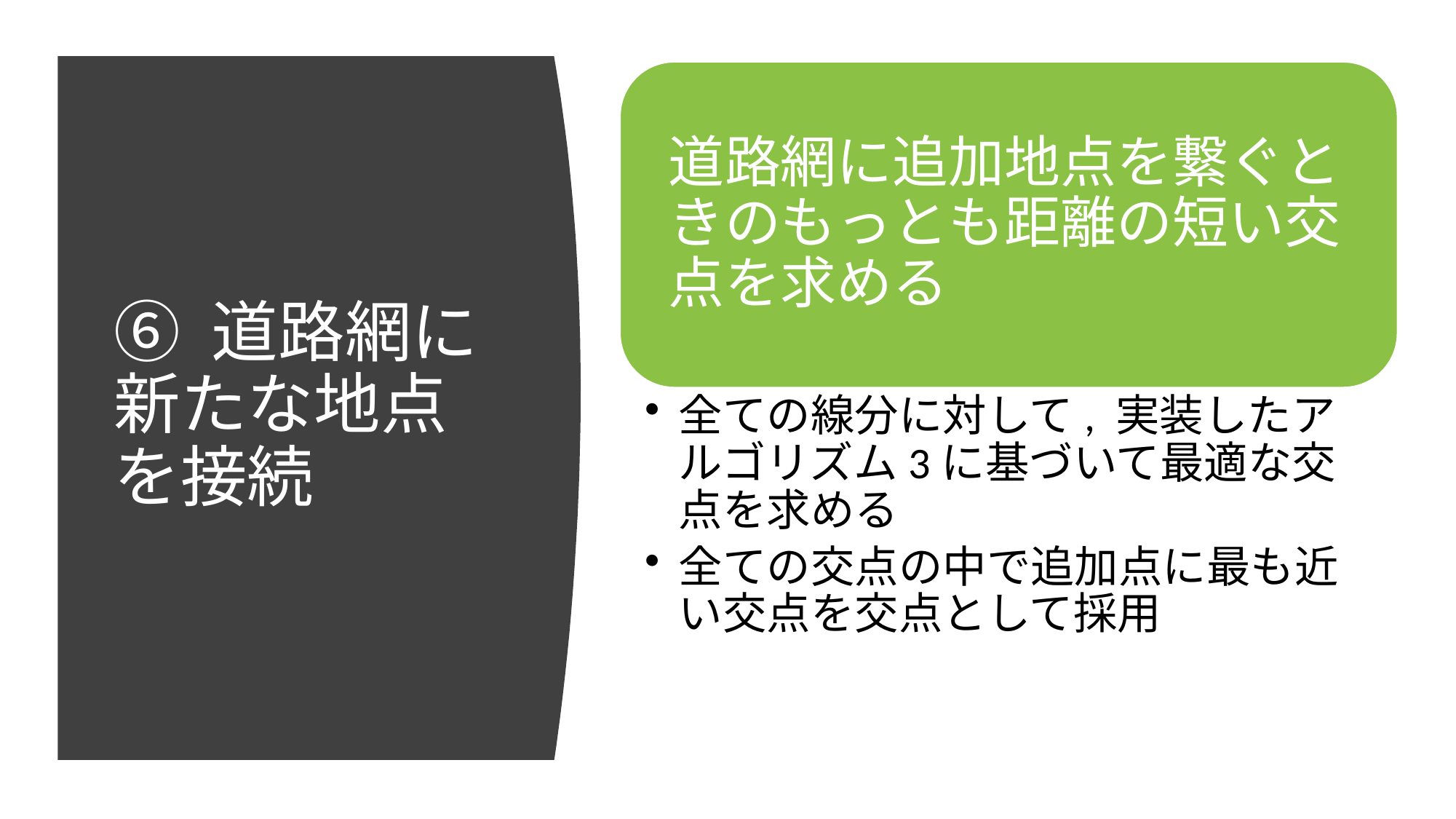

道路網に追加地点を繋ぐときのもっとも距離の短い交点を求める
全ての線分に対して, 実装したアルゴリズム3に基づいて最適な交点を求める
全ての交点の中で追加点に最も近い交点を交点として採用

# ⑥ 道路網に新たな地点を接続